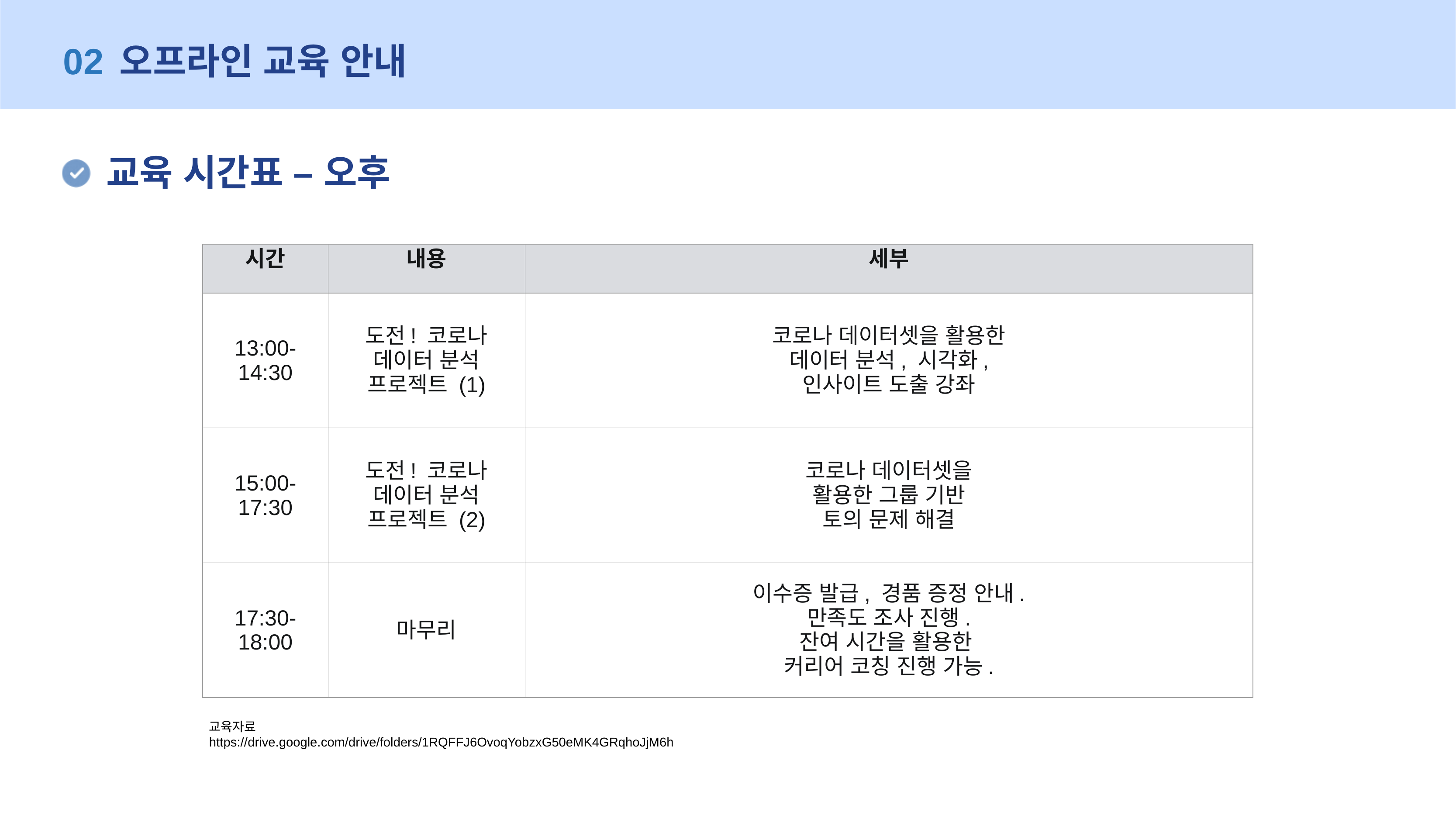

02
오프라인 교육 안내
교육 시간표 – 오후
| 시간 | 내용 | 세부 |
| --- | --- | --- |
| 13:00-14:30 | 도전! 코로나 데이터 분석 프로젝트 (1) | 코로나 데이터셋을 활용한 데이터 분석, 시각화, 인사이트 도출 강좌 |
| 15:00-17:30 | 도전! 코로나 데이터 분석 프로젝트 (2) | 코로나 데이터셋을 활용한 그룹 기반 토의 문제 해결 |
| 17:30-18:00 | 마무리 | 이수증 발급, 경품 증정 안내. 만족도 조사 진행. 잔여 시간을 활용한 커리어 코칭 진행 가능. |
교육자료 https://drive.google.com/drive/folders/1RQFFJ6OvoqYobzxG50eMK4GRqhoJjM6h